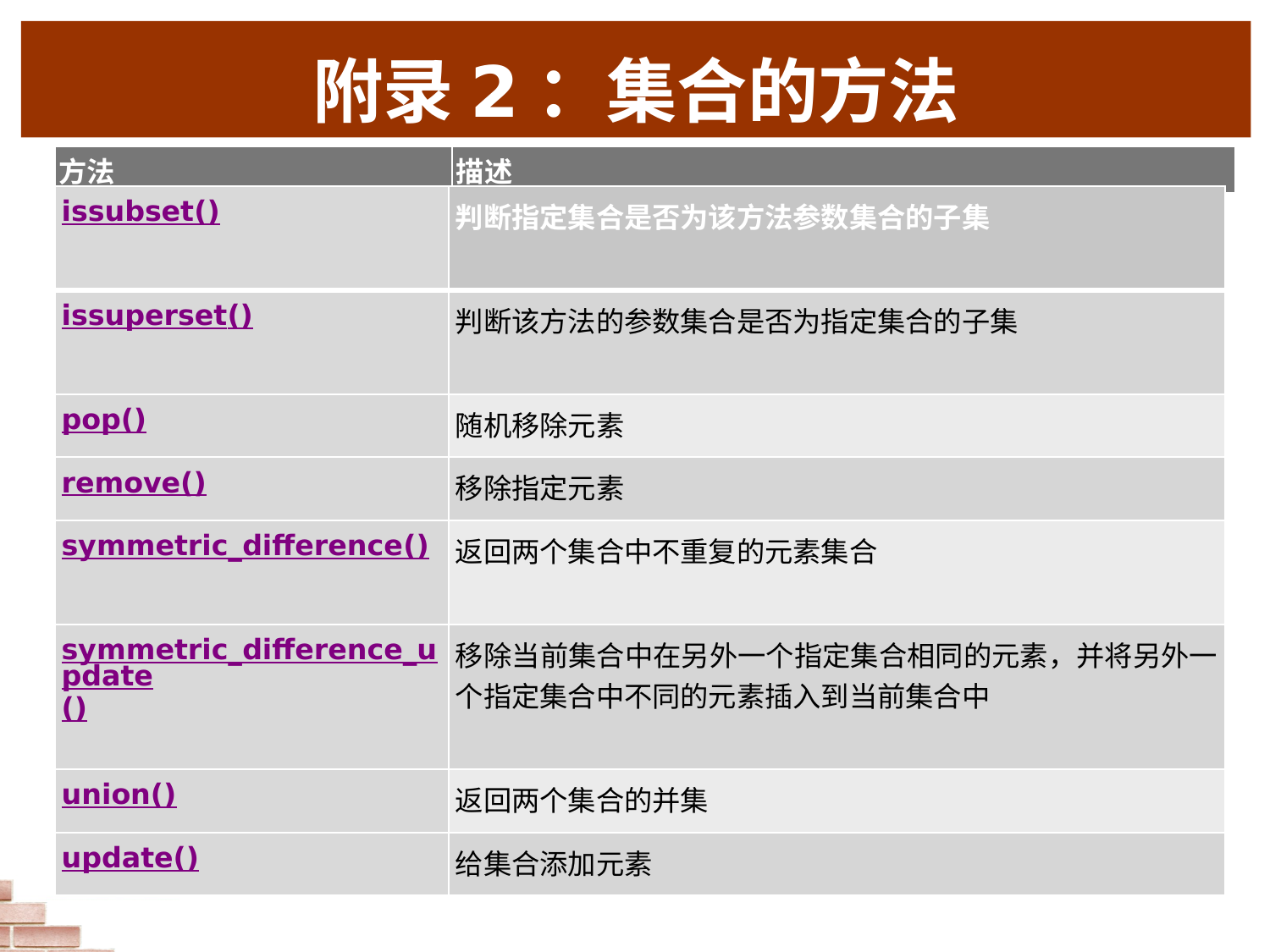

# 附录2：集合的方法
| 方法 | 描述 |
| --- | --- |
| issubset() | 判断指定集合是否为该方法参数集合的子集 |
| --- | --- |
| issuperset() | 判断该方法的参数集合是否为指定集合的子集 |
| pop() | 随机移除元素 |
| remove() | 移除指定元素 |
| symmetric\_difference() | 返回两个集合中不重复的元素集合 |
| symmetric\_difference\_update() | 移除当前集合中在另外一个指定集合相同的元素，并将另外一个指定集合中不同的元素插入到当前集合中 |
| union() | 返回两个集合的并集 |
| update() | 给集合添加元素 |